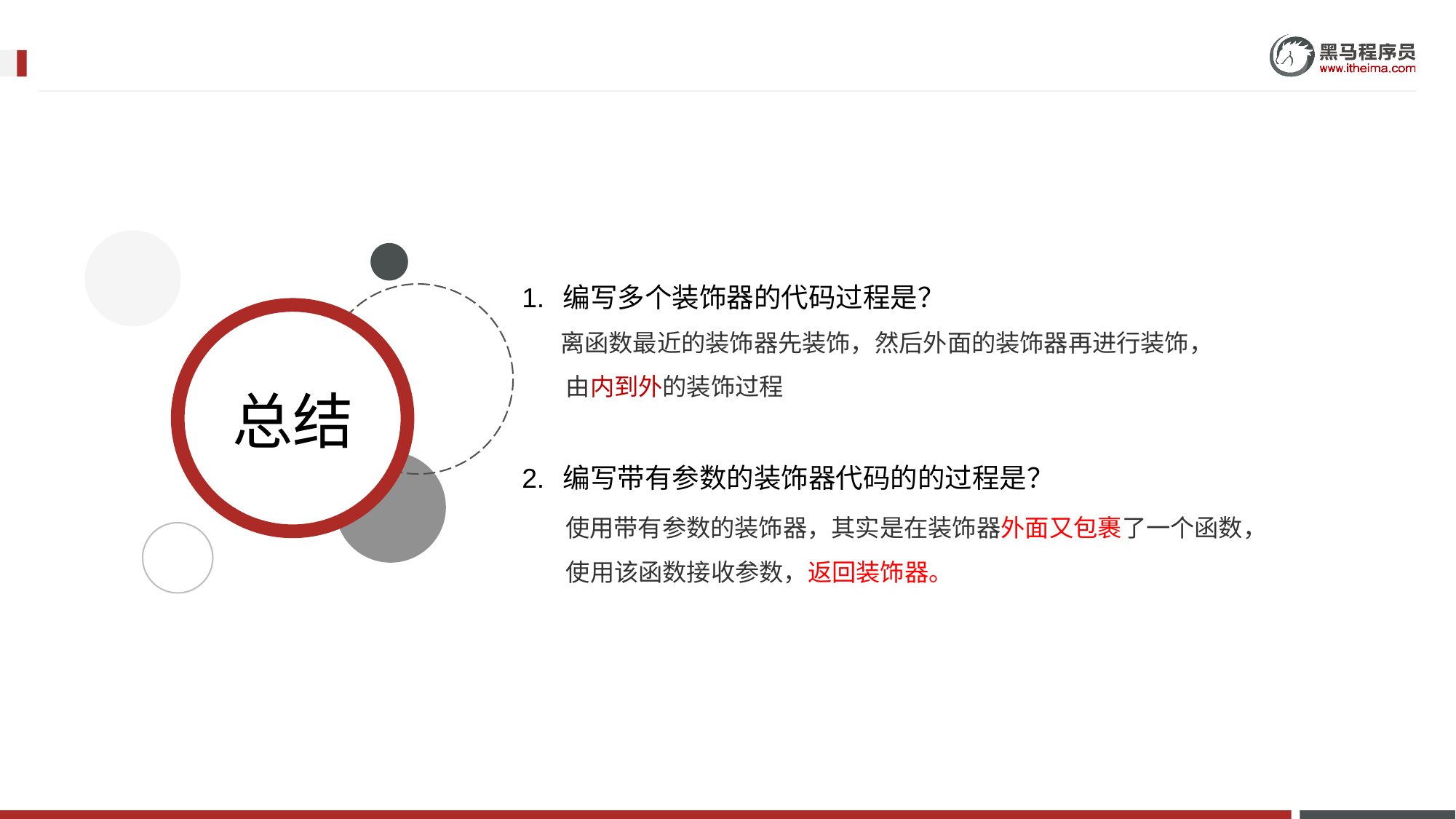

编写多个装饰器的代码过程是？
      离函数最近的装饰器先装饰，然后外面的装饰器再进行装饰，
       由内到外的装饰过程

编写带有参数的装饰器代码的的过程是？
      使用带有参数的装饰器，其实是在装饰器外面又包裹了一个函数，
       使用该函数接收参数，返回装饰器。